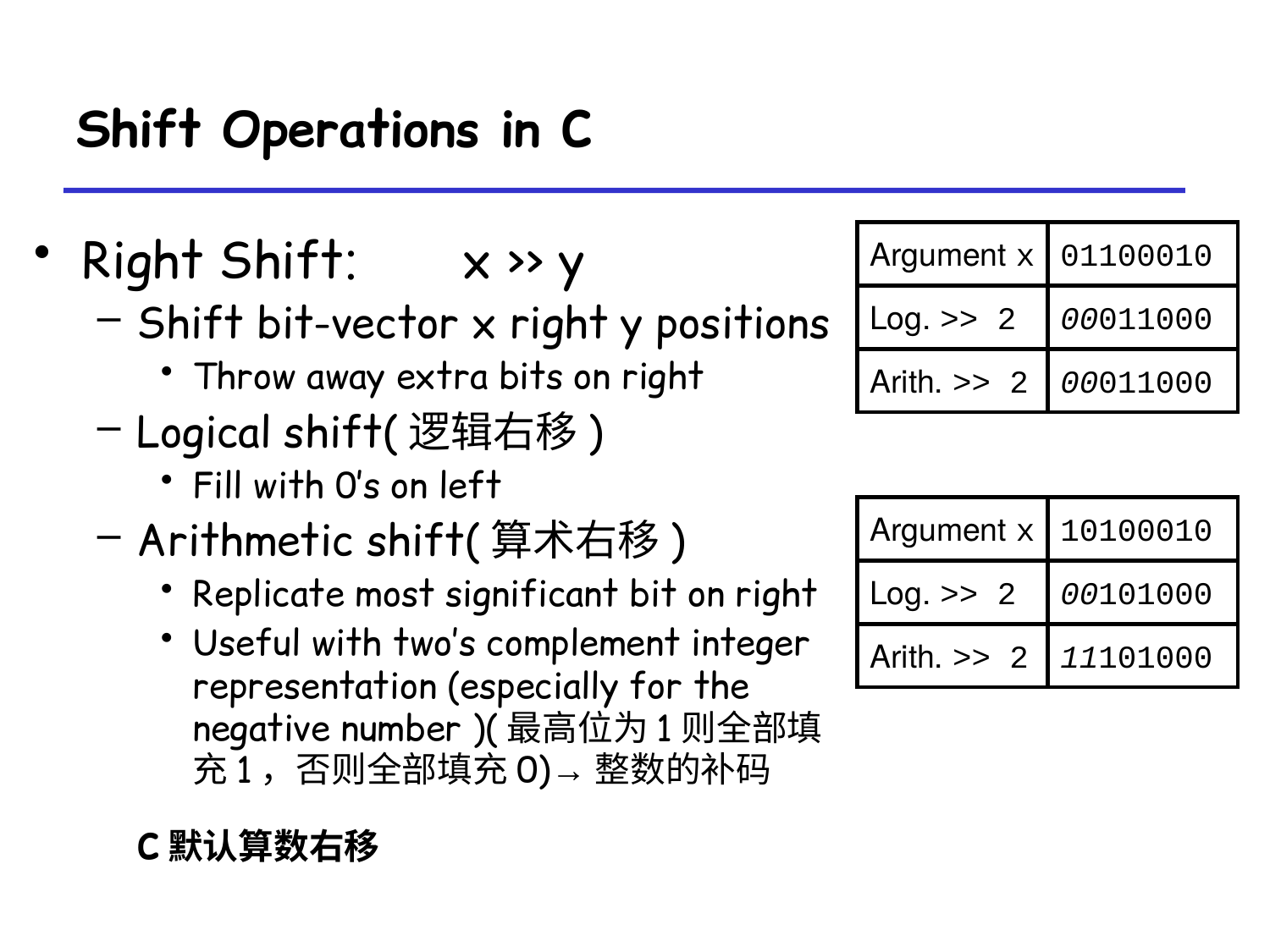

# Shift Operations in C
Right Shift: 	x >> y
Shift bit-vector x right y positions
Throw away extra bits on right
Logical shift(逻辑右移)
Fill with 0’s on left
Arithmetic shift(算术右移)
Replicate most significant bit on right
Useful with two’s complement integer representation (especially for the negative number )(最高位为1则全部填充1，否则全部填充0)→整数的补码
Argument x
01100010
Log. >> 2
00011000
Arith. >> 2
00011000
Argument x
10100010
Log. >> 2
00101000
Arith. >> 2
11101000
C默认算数右移
23